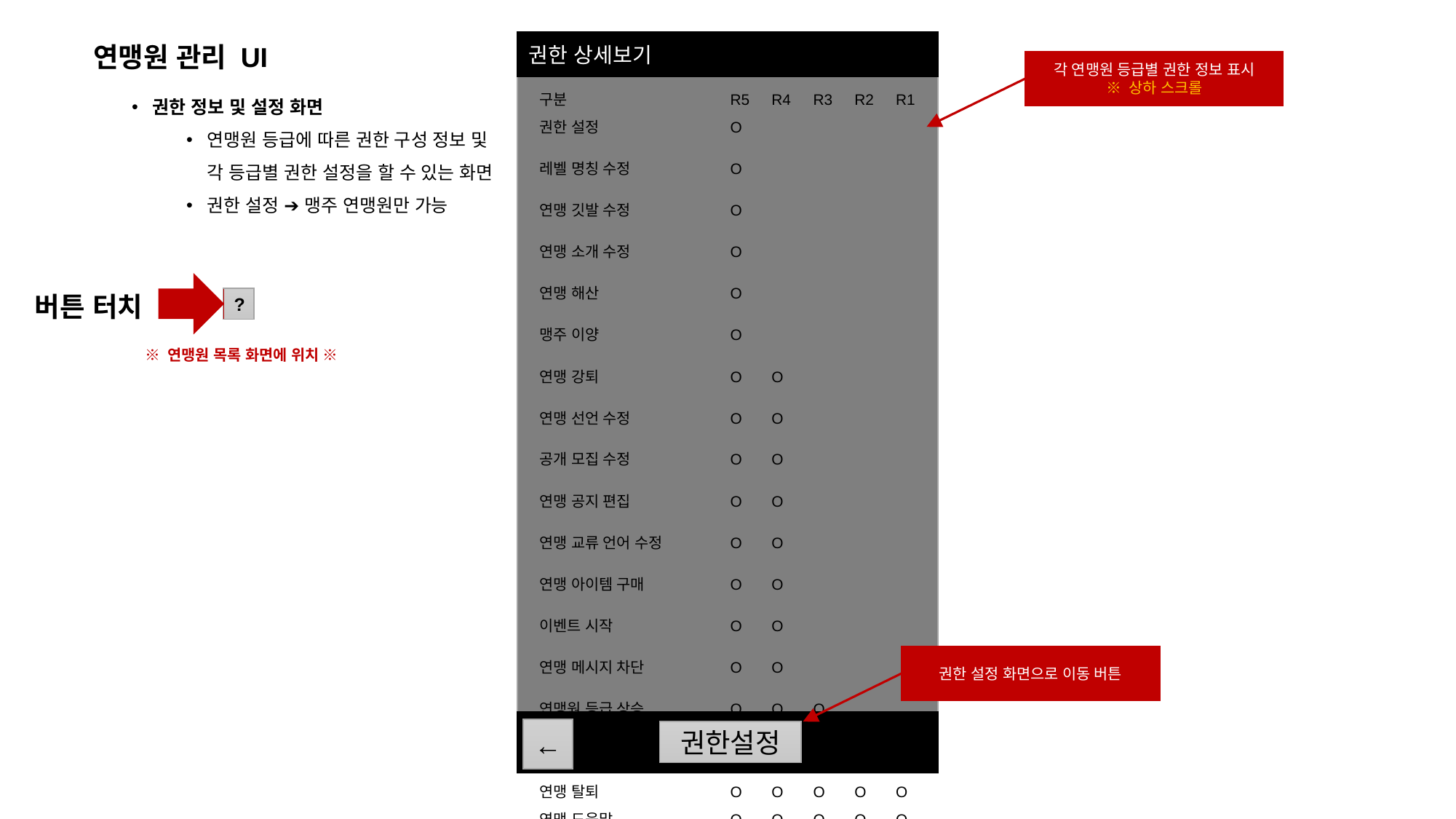

권한 상세보기
연맹원 관리 UI
각 연맹원 등급별 권한 정보 표시
※ 상하 스크롤
권한 정보 및 설정 화면
연맹원 등급에 따른 권한 구성 정보 및 각 등급별 권한 설정을 할 수 있는 화면
권한 설정 ➔ 맹주 연맹원만 가능
| 구분 | R5 | R4 | R3 | R2 | R1 |
| --- | --- | --- | --- | --- | --- |
| 권한 설정 | O |  |  |  |  |
| 레벨 명칭 수정 | O |  |  |  |  |
| 연맹 깃발 수정 | O |  |  |  |  |
| 연맹 소개 수정 | O |  |  |  |  |
| 연맹 해산 | O |  |  |  |  |
| 맹주 이양 | O |  |  |  |  |
| 연맹 강퇴 | O | O |  |  |  |
| 연맹 선언 수정 | O | O |  |  |  |
| 공개 모집 수정 | O | O |  |  |  |
| 연맹 공지 편집 | O | O |  |  |  |
| 연맹 교류 언어 수정 | O | O |  |  |  |
| 연맹 아이템 구매 | O | O |  |  |  |
| 이벤트 시작 | O | O |  |  |  |
| 연맹 메시지 차단 | O | O |  |  |  |
| 연맹원 등급 상승 | O | O | O |  |  |
| 연맹원 등급 강등 | O | O | O |  |  |
| 연맹 탈퇴 | O | O | O | O | O |
| 연맹 도움말 | O | O | O | O | O |
| 연맹원 정보 보기 | O | O | O | O | O |
| 전체 메일 | O | O | O | O | O |
| 연맹원 온라인 상태보기 | O | O | O | O | O |

버튼 터치
?
※ 연맹원 목록 화면에 위치 ※
권한 설정 화면으로 이동 버튼

←
권한설정